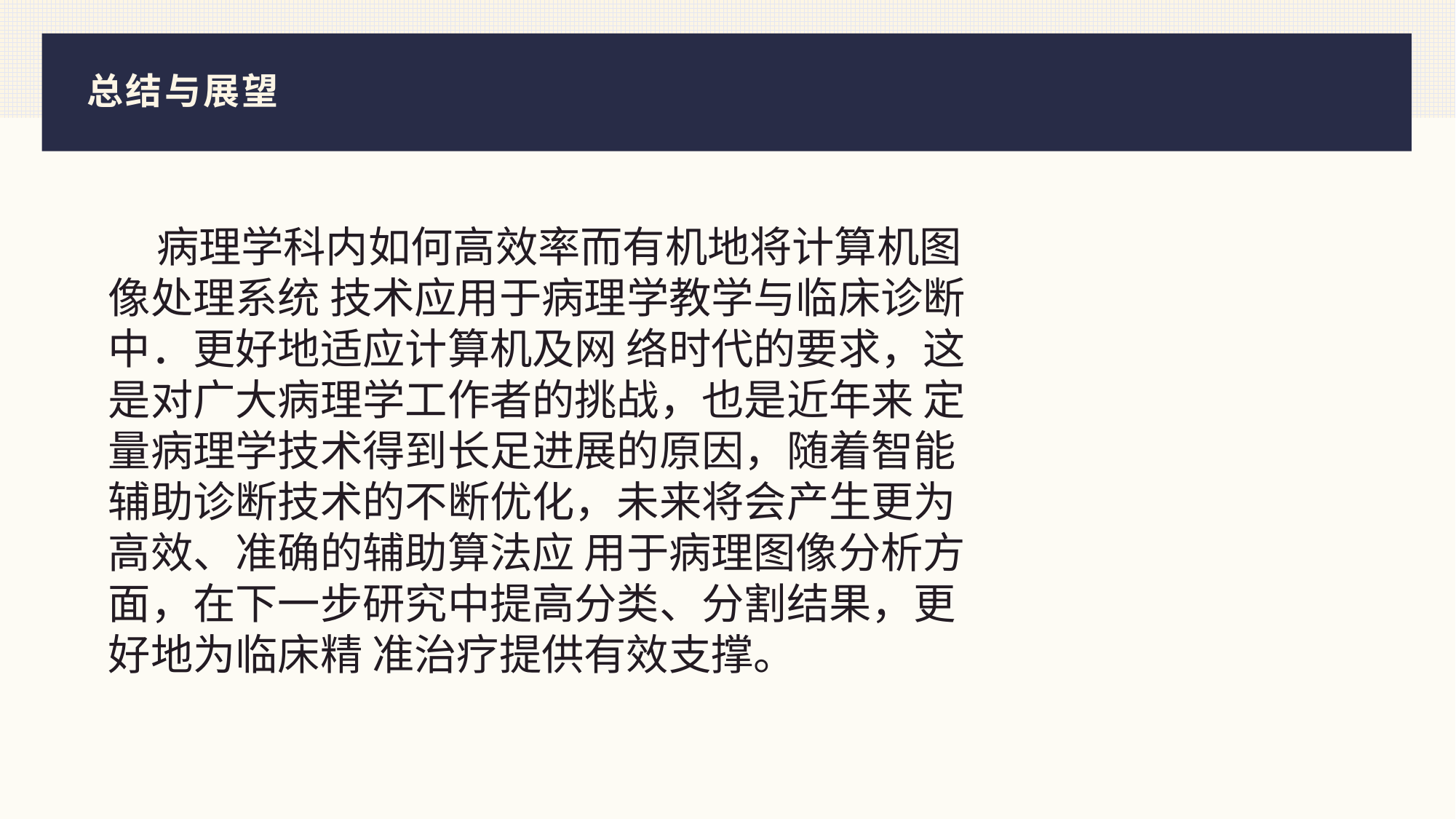

# 总结与展望
    病理学科内如何高效率而有机地将计算机图像处理系统 技术应用于病理学教学与临床诊断中．更好地适应计算机及网 络时代的要求，这是对广大病理学工作者的挑战，也是近年来 定量病理学技术得到长足进展的原因，随着智能辅助诊断技术的不断优化，未来将会产生更为高效、准确的辅助算法应 用于病理图像分析方面，在下一步研究中提高分类、分割结果，更好地为临床精 准治疗提供有效支撑。